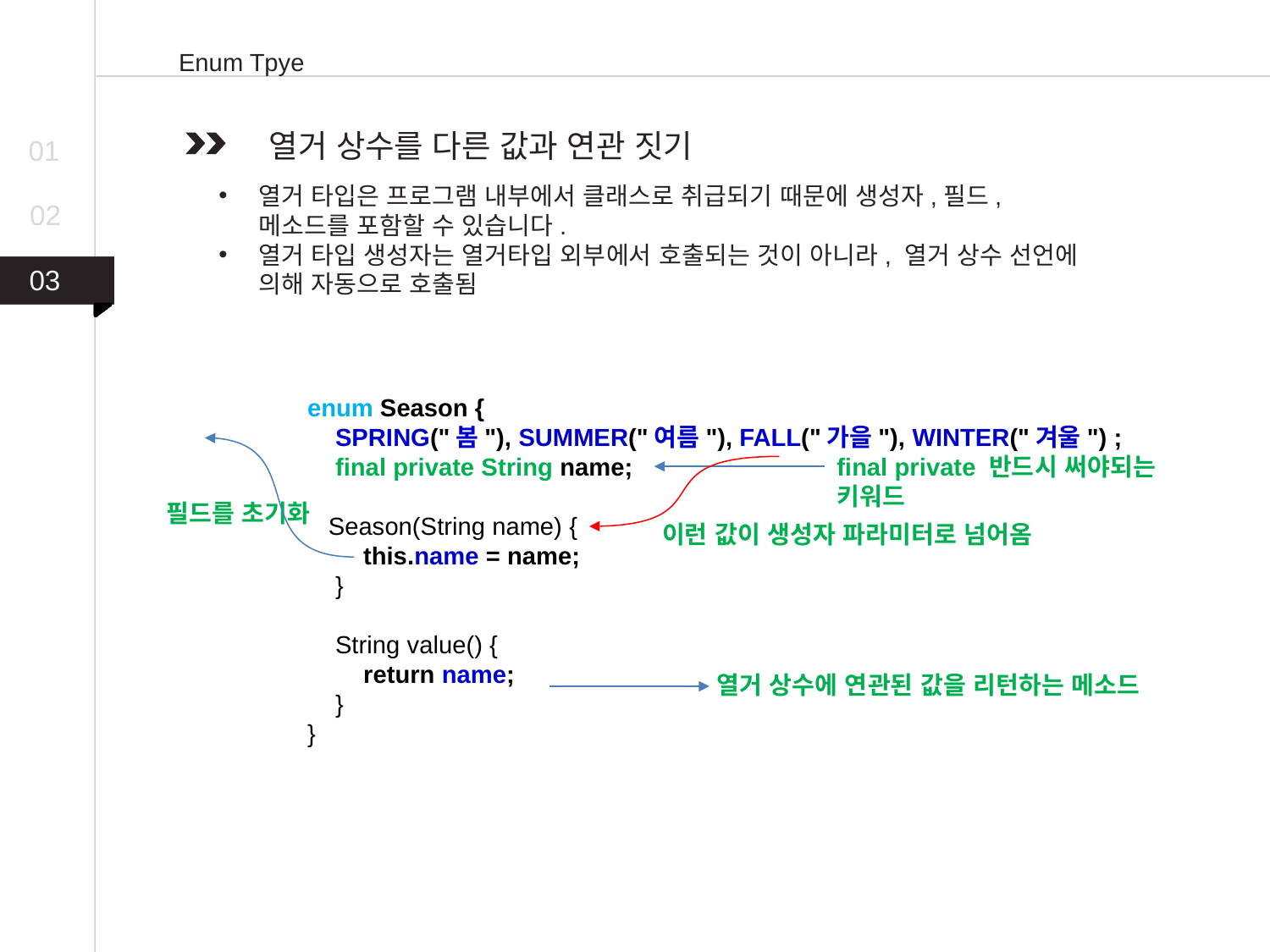

Enum Tpye
 열거 상수를 다른 값과 연관 짓기
01

열거 타입은 프로그램 내부에서 클래스로 취급되기 때문에 생성자,필드,메소드를 포함할 수 있습니다.
열거 타입 생성자는 열거타입 외부에서 호출되는 것이 아니라, 열거 상수 선언에 의해 자동으로 호출됨
02
01
03

03

enum Season {
    SPRING("봄"), SUMMER("여름"), FALL("가을"), WINTER("겨울") ;
    final private String name;

   Season(String name) {
        this.name = name;
    }

    String value() {
        return name;
    }
}
final private 반드시 써야되는 키워드
필드를 초기화
이런 값이 생성자 파라미터로 넘어옴
열거 상수에 연관된 값을 리턴하는 메소드